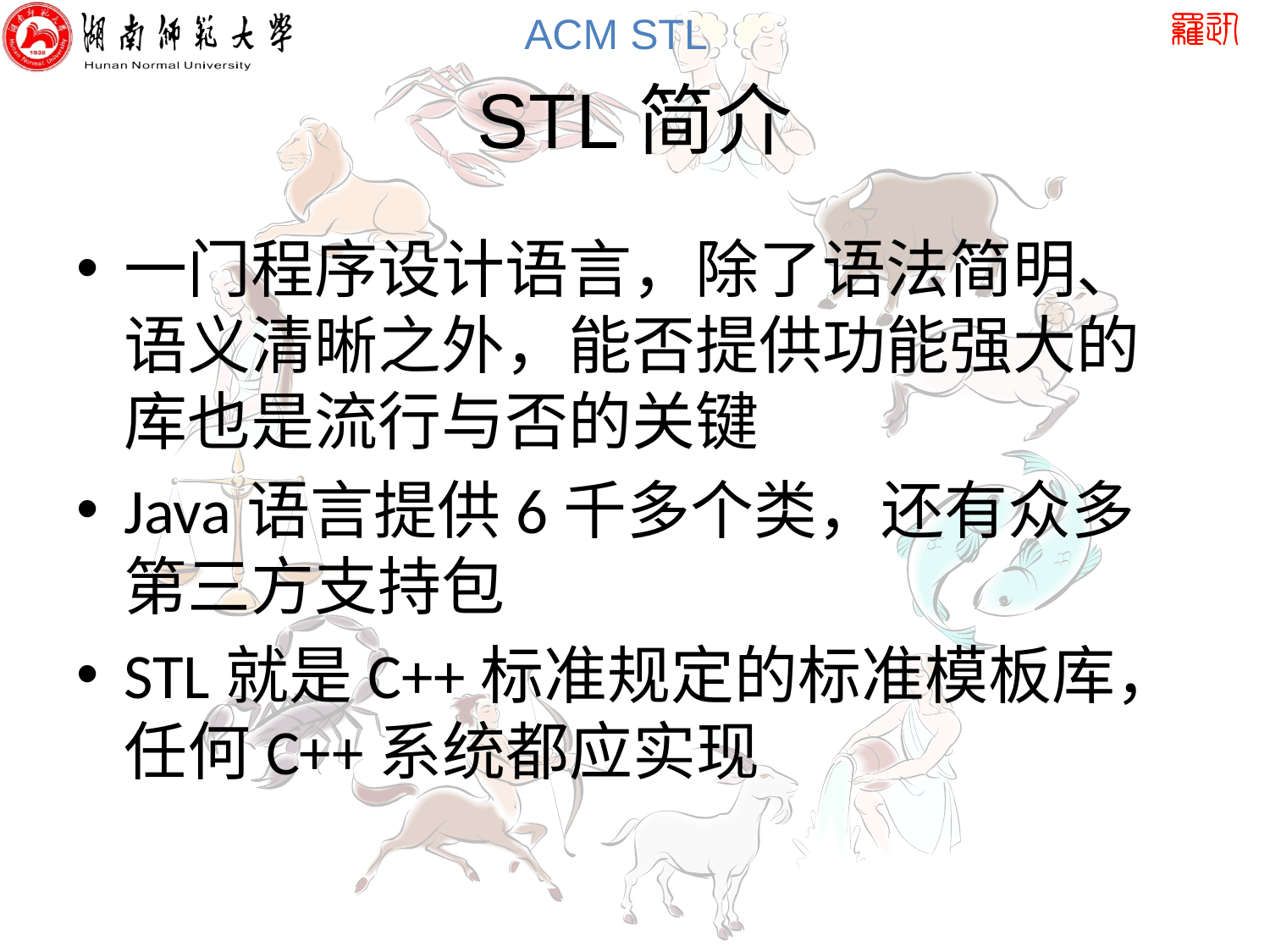

# STL简介
一门程序设计语言，除了语法简明、语义清晰之外，能否提供功能强大的库也是流行与否的关键
Java语言提供6千多个类，还有众多第三方支持包
STL就是C++标准规定的标准模板库，任何C++系统都应实现